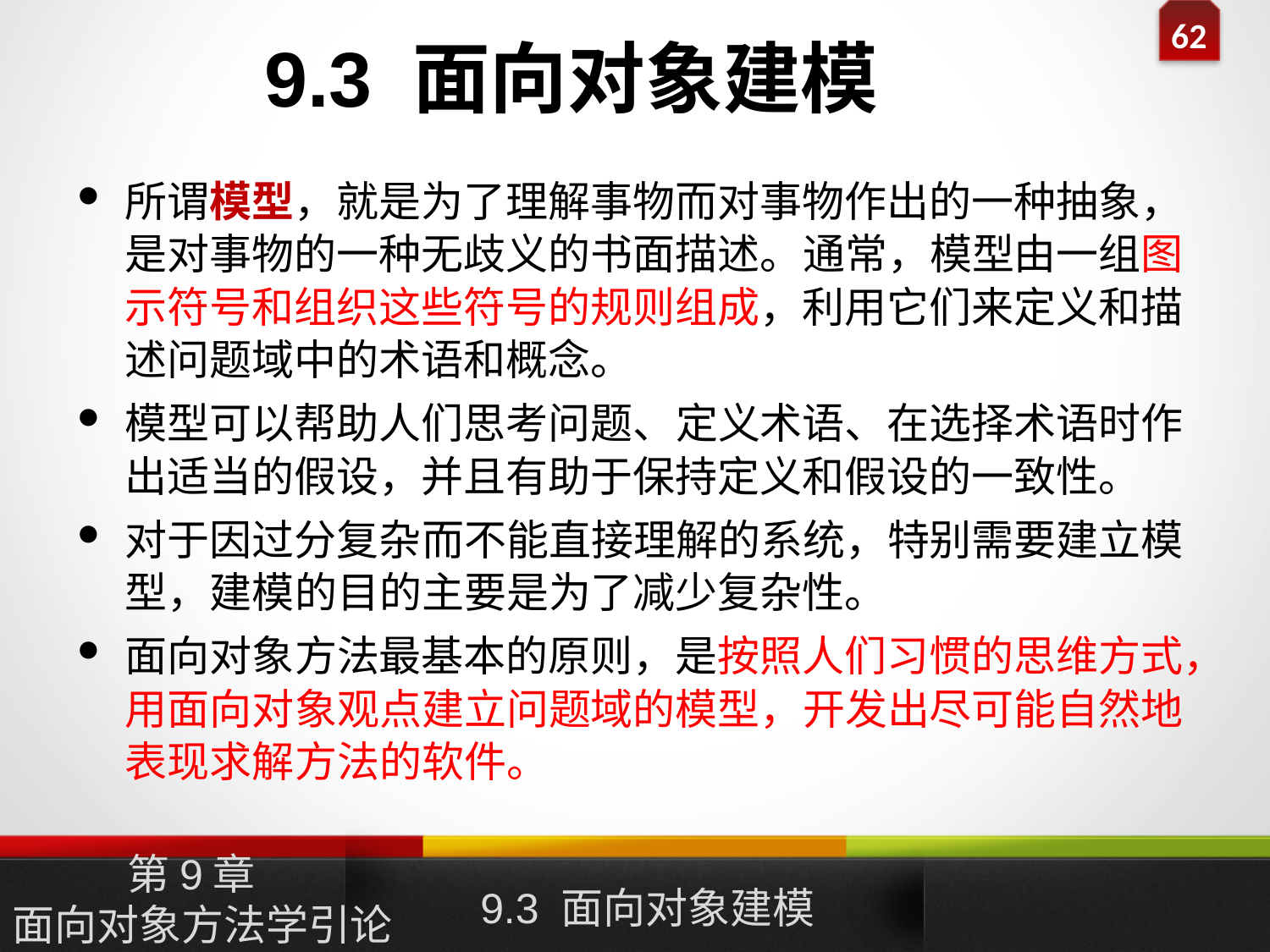

9.3 面向对象建模
所谓模型，就是为了理解事物而对事物作出的一种抽象，是对事物的一种无歧义的书面描述。通常，模型由一组图示符号和组织这些符号的规则组成，利用它们来定义和描述问题域中的术语和概念。
模型可以帮助人们思考问题、定义术语、在选择术语时作出适当的假设，并且有助于保持定义和假设的一致性。
对于因过分复杂而不能直接理解的系统，特别需要建立模型，建模的目的主要是为了减少复杂性。
面向对象方法最基本的原则，是按照人们习惯的思维方式，用面向对象观点建立问题域的模型，开发出尽可能自然地表现求解方法的软件。
9.3 面向对象建模